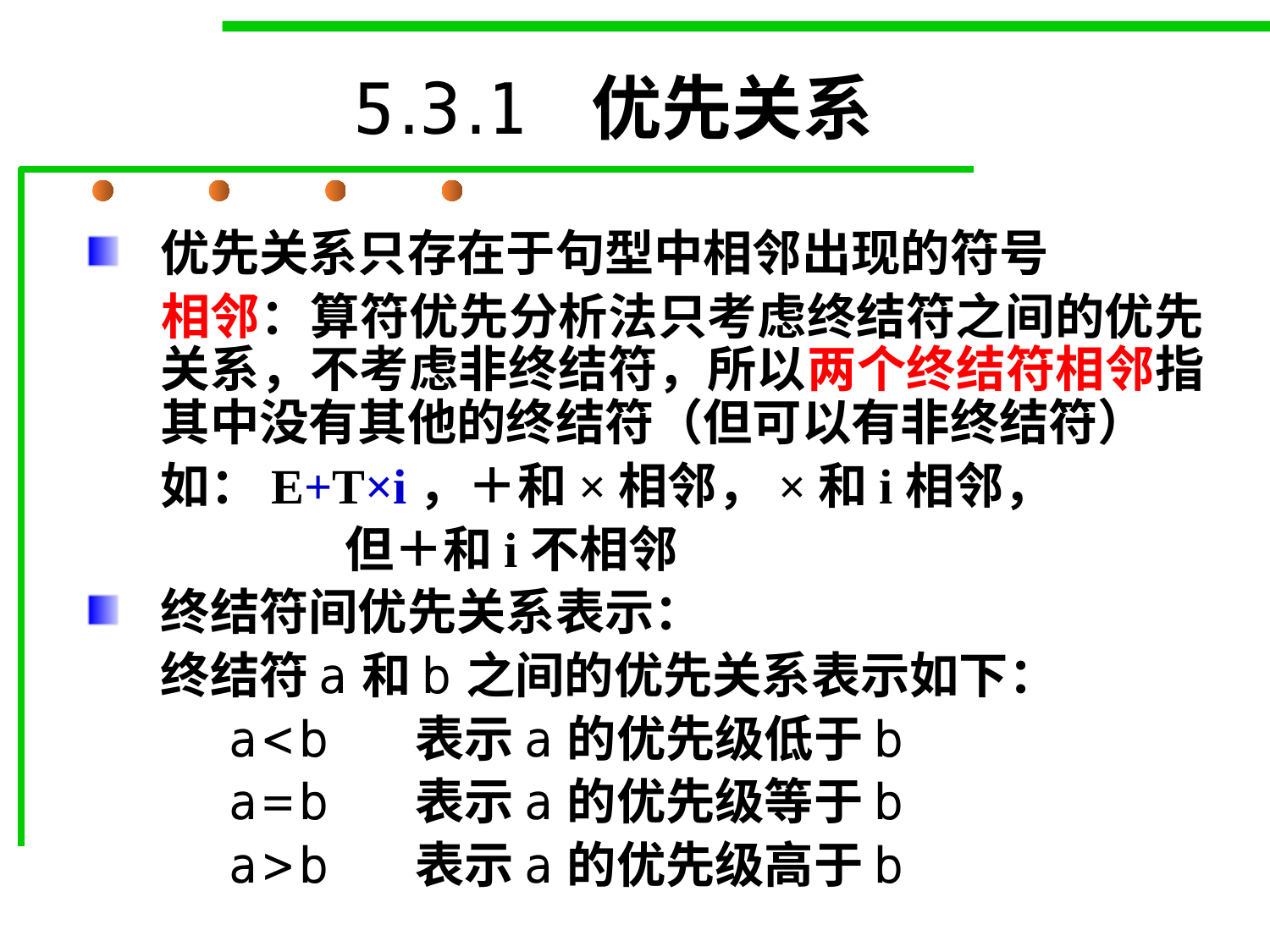

# 5.3.1  优先关系
优先关系只存在于句型中相邻出现的符号
	相邻：算符优先分析法只考虑终结符之间的优先关系，不考虑非终结符，所以两个终结符相邻指其中没有其他的终结符（但可以有非终结符）
	如：E+T×i，＋和×相邻，×和i相邻，
		    但＋和i不相邻
终结符间优先关系表示：
	终结符a和b之间的优先关系表示如下：
          a<b     表示a的优先级低于b
          a=b     表示a的优先级等于b
          a>b     表示a的优先级高于b